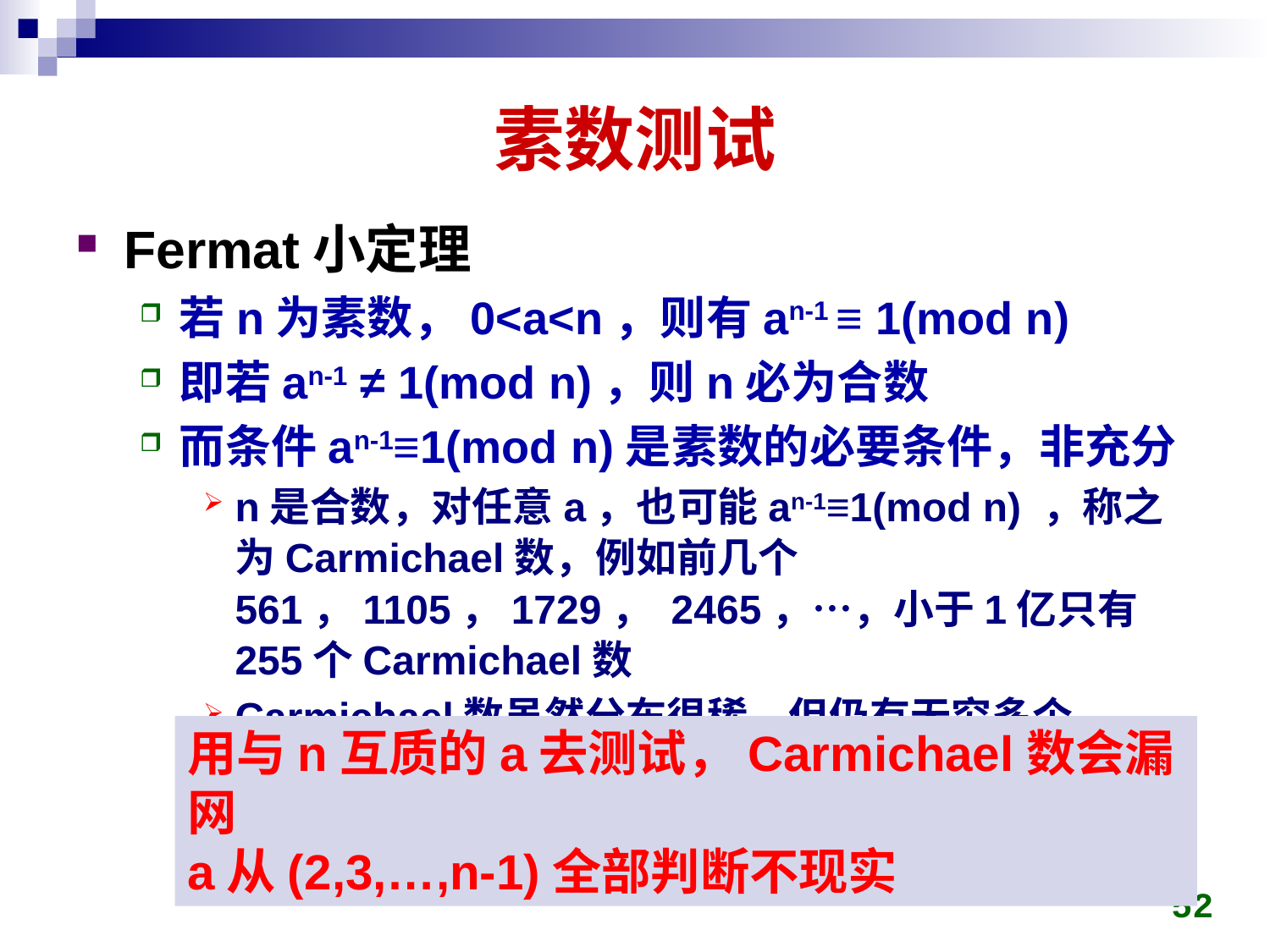

# 素数测试
Fermat小定理
若n为素数，0<a<n，则有an-1 ≡ 1(mod n)
即若an-1 ≠ 1(mod n)，则n必为合数
而条件an-1≡1(mod n)是素数的必要条件，非充分
n是合数，对任意a，也可能an-1≡1(mod n) ，称之为Carmichael数，例如前几个561，1105，1729， 2465，…，小于1亿只有255个Carmichael数
Carmichael数虽然分布很稀，但仍有无穷多个
用与n互质的a去测试，Carmichael数会漏网
a从(2,3,…,n-1)全部判断不现实
52